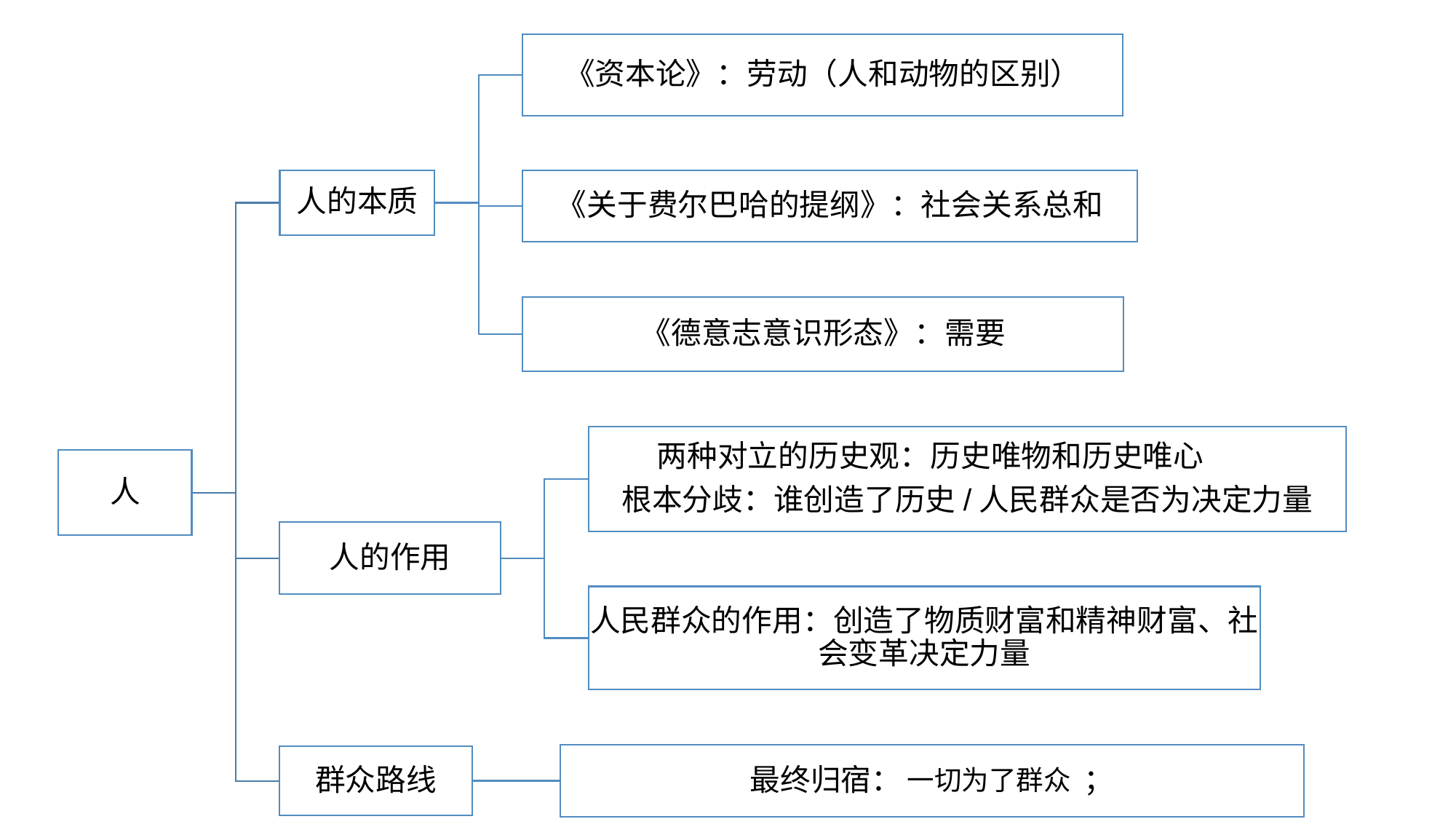

人
人的本质
《资本论》：劳动（人和动物的区别）
《关于费尔巴哈的提纲》：社会关系总和
《德意志意识形态》：需要
人的作用
两种对立的历史观：历史唯物和历史唯心
根本分歧：谁创造了历史/人民群众是否为决定力量
人民群众的作用：创造了物质财富和精神财富、社会变革决定力量
群众路线
最终归宿：一切为了群众；
一切为了群众